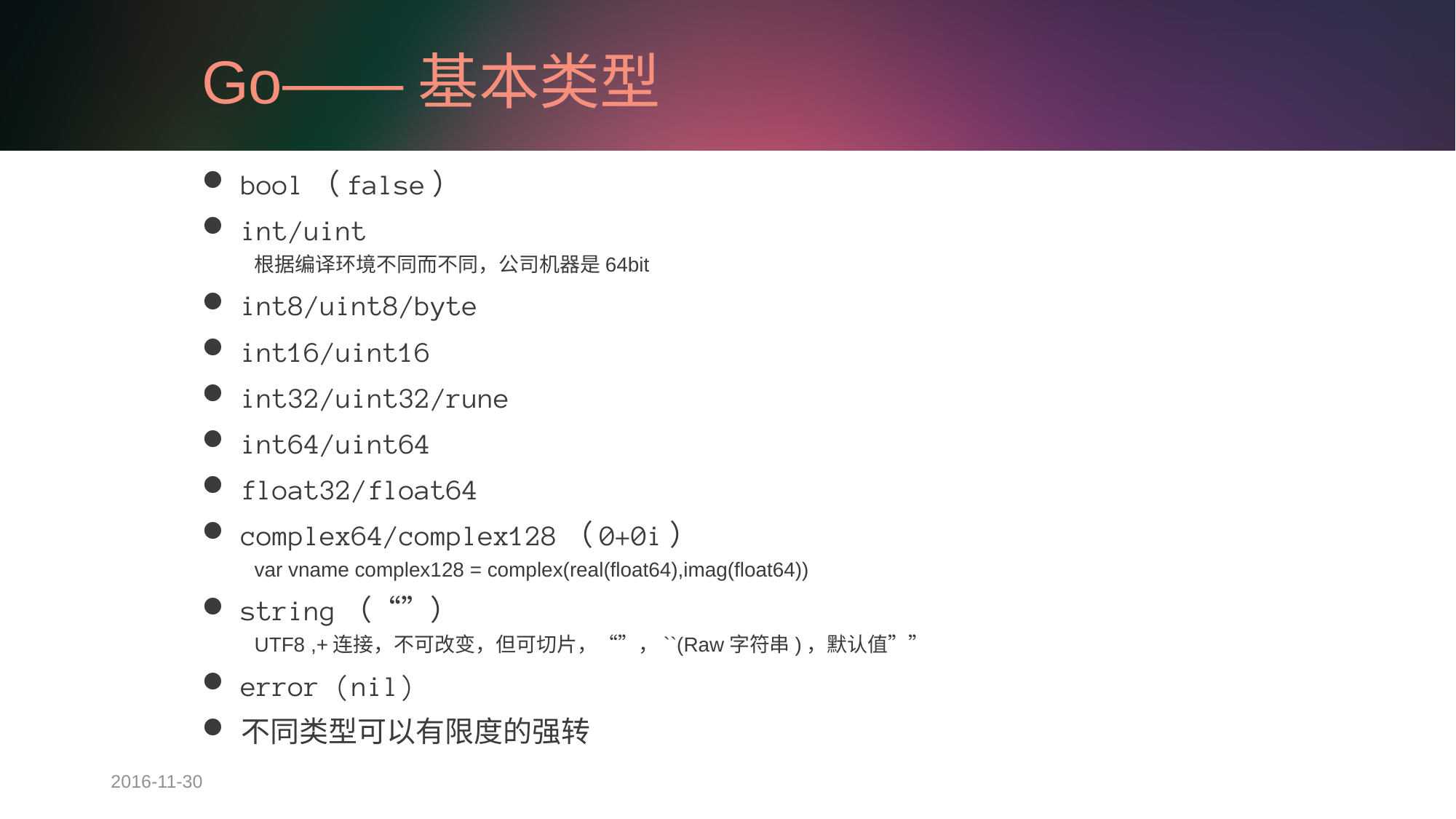

# Go——基本类型
bool（false）
int/uint
根据编译环境不同而不同，公司机器是64bit
int8/uint8/byte
int16/uint16
int32/uint32/rune
int64/uint64
float32/float64
complex64/complex128（0+0i）
var vname complex128 = complex(real(float64),imag(float64))
string（“”）
UTF8 ,+连接，不可改变，但可切片，“”，``(Raw字符串)，默认值””
error (nil)
不同类型可以有限度的强转

2016-11-30
9